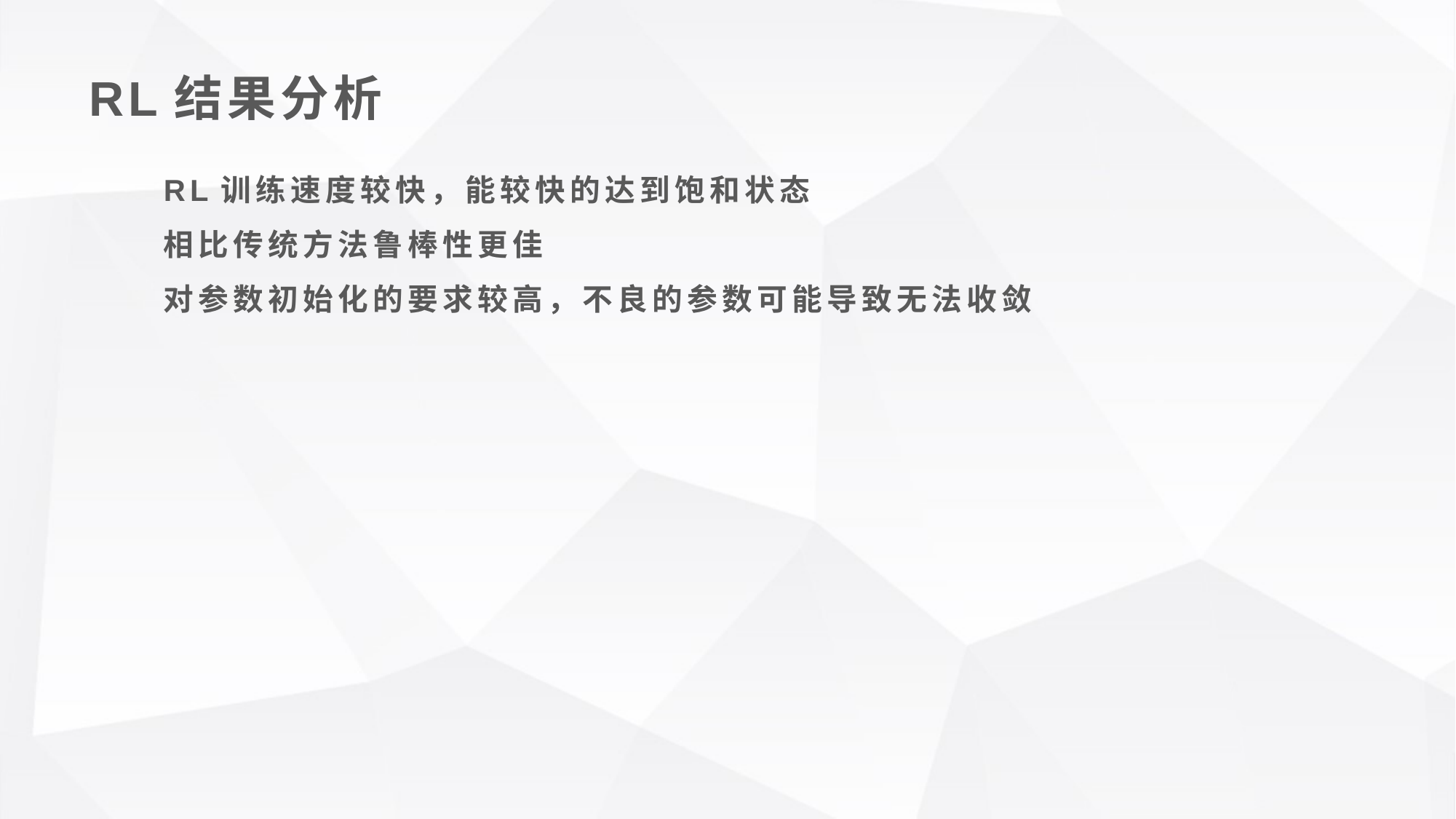

RL结果分析
RL训练速度较快，能较快的达到饱和状态
相比传统方法鲁棒性更佳
对参数初始化的要求较高，不良的参数可能导致无法收敛